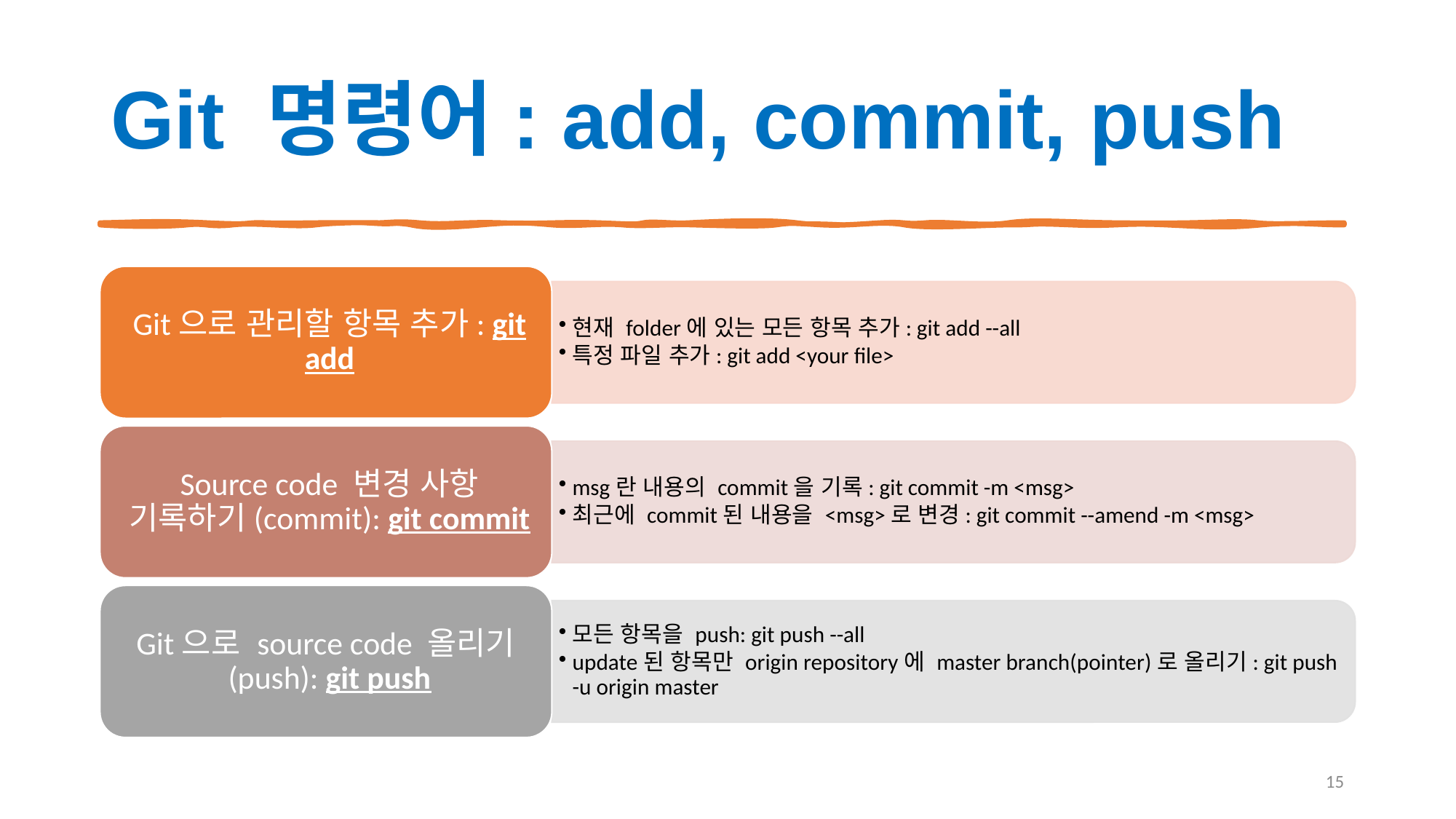

# Git 명령어: add, commit, push

현재 folder에 있는 모든 항목 추가: git add --all
특정 파일 추가: git add <your file>
Git으로 관리할 항목 추가: git add
msg란 내용의 commit을 기록: git commit -m <msg>
최근에 commit된 내용을 <msg>로 변경: git commit --amend -m <msg>
Source code 변경 사항 기록하기(commit): git commit
모든 항목을 push: git push --all
update된 항목만 origin repository에 master branch(pointer)로 올리기: git push -u origin master
Git으로 source code 올리기(push): git push
15